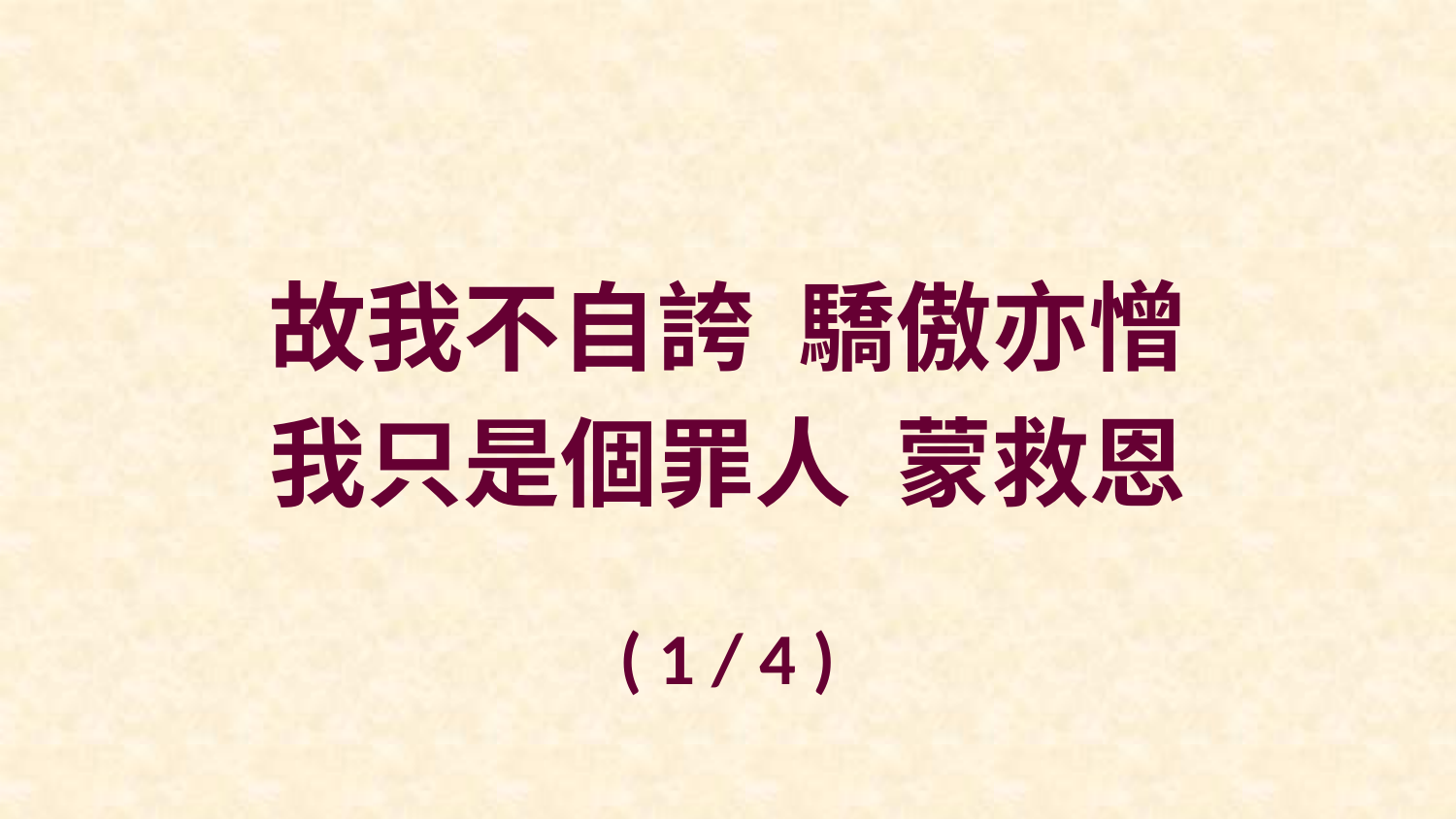

故我不自誇  驕傲亦憎
我只是個罪人  蒙救恩
( 1 / 4 )